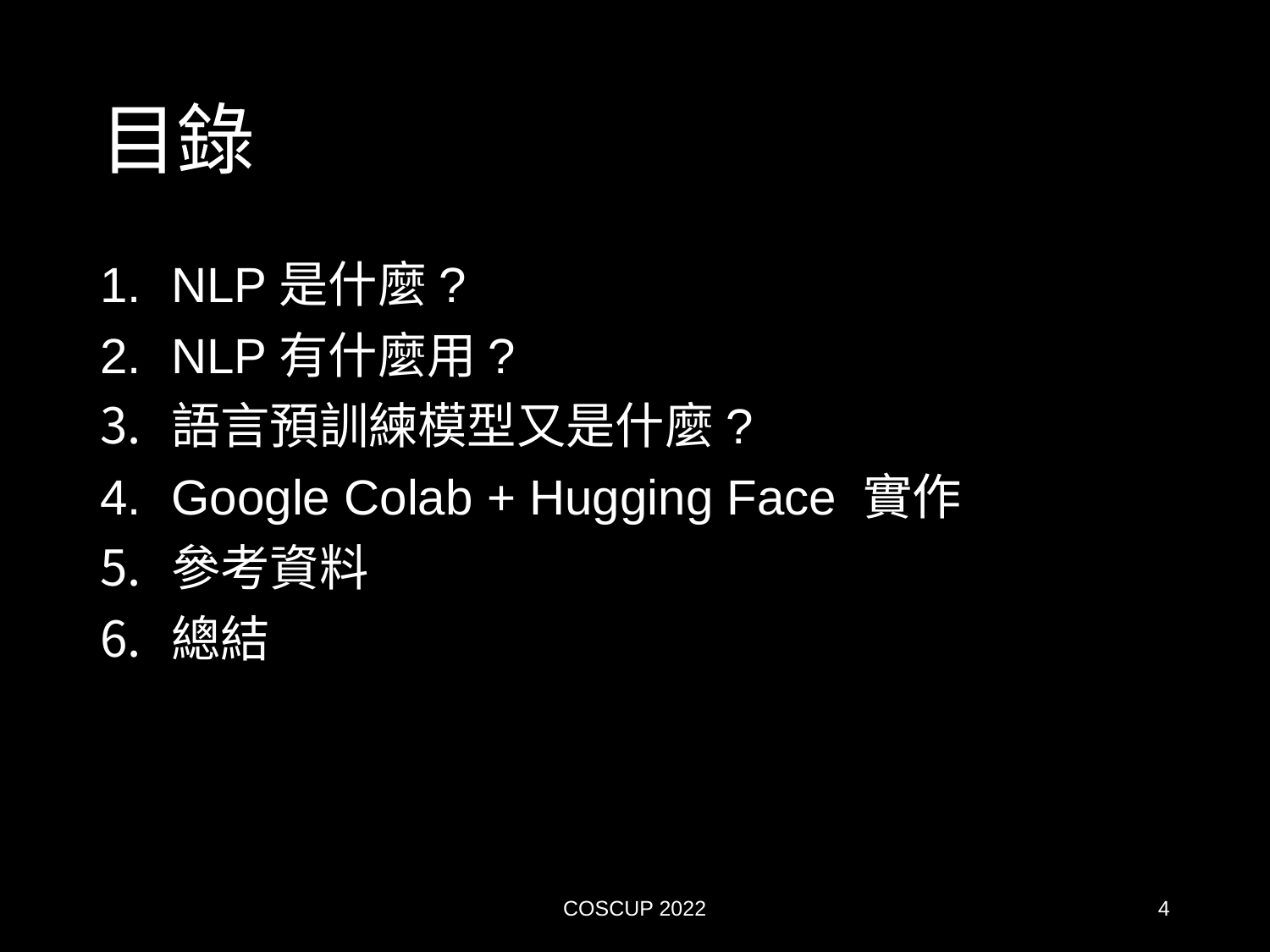

# 目錄
NLP是什麼?
NLP有什麼用?
語言預訓練模型又是什麼?
Google Colab + Hugging Face 實作
參考資料
總結
COSCUP 2022
4